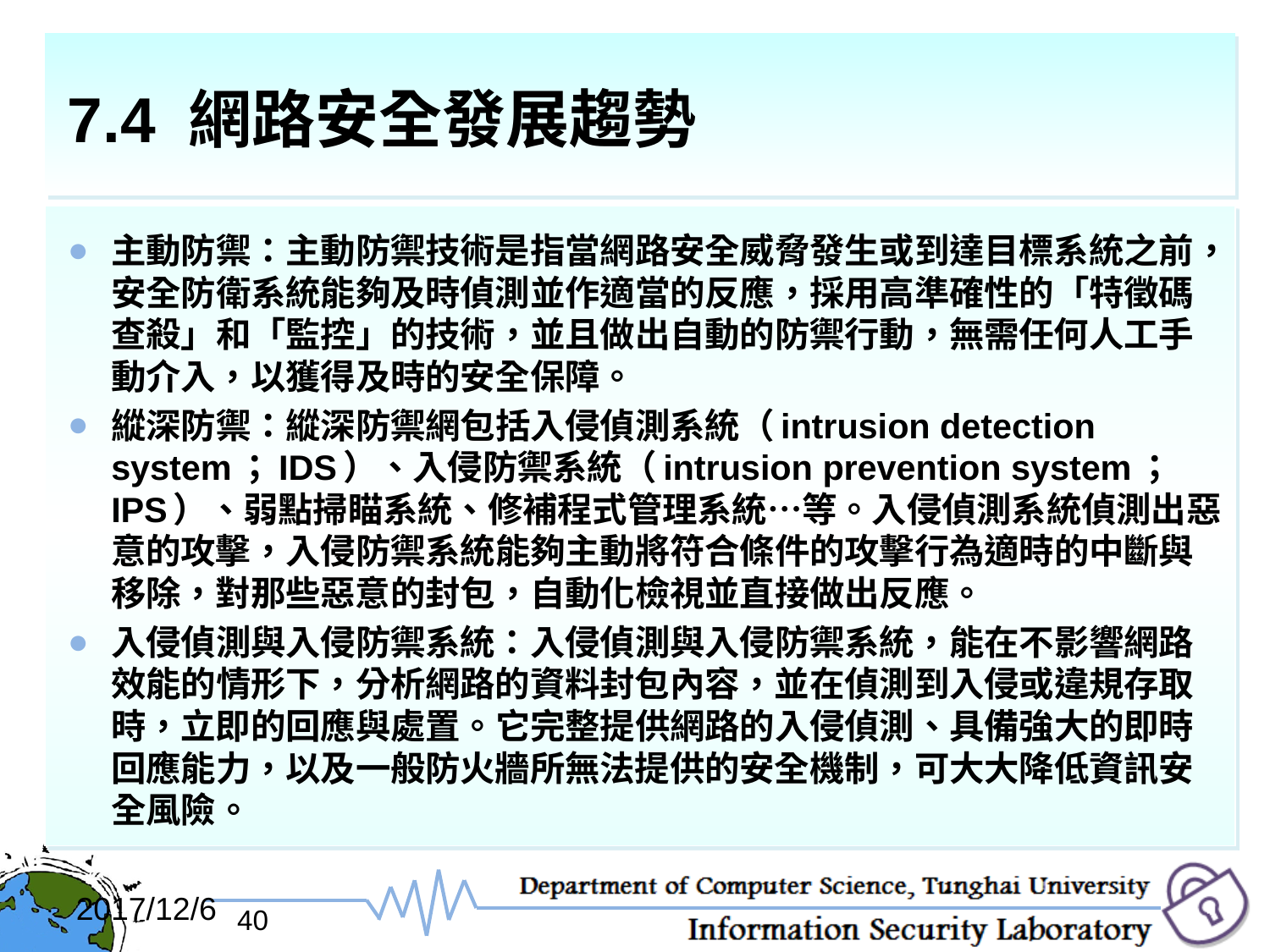

# 7.4 網路安全發展趨勢
主動防禦：主動防禦技術是指當網路安全威脅發生或到達目標系統之前，安全防衛系統能夠及時偵測並作適當的反應，採用高準確性的「特徵碼查殺」和「監控」的技術，並且做出自動的防禦行動，無需任何人工手動介入，以獲得及時的安全保障。
縱深防禦：縱深防禦網包括入侵偵測系統（intrusion detection system；IDS）、入侵防禦系統（intrusion prevention system；IPS）、弱點掃瞄系統、修補程式管理系統…等。入侵偵測系統偵測出惡意的攻擊，入侵防禦系統能夠主動將符合條件的攻擊行為適時的中斷與移除，對那些惡意的封包，自動化檢視並直接做出反應。
入侵偵測與入侵防禦系統：入侵偵測與入侵防禦系統，能在不影響網路效能的情形下，分析網路的資料封包內容，並在偵測到入侵或違規存取時，立即的回應與處置。它完整提供網路的入侵偵測、具備強大的即時回應能力，以及一般防火牆所無法提供的安全機制，可大大降低資訊安全風險。

2017/12/6
40